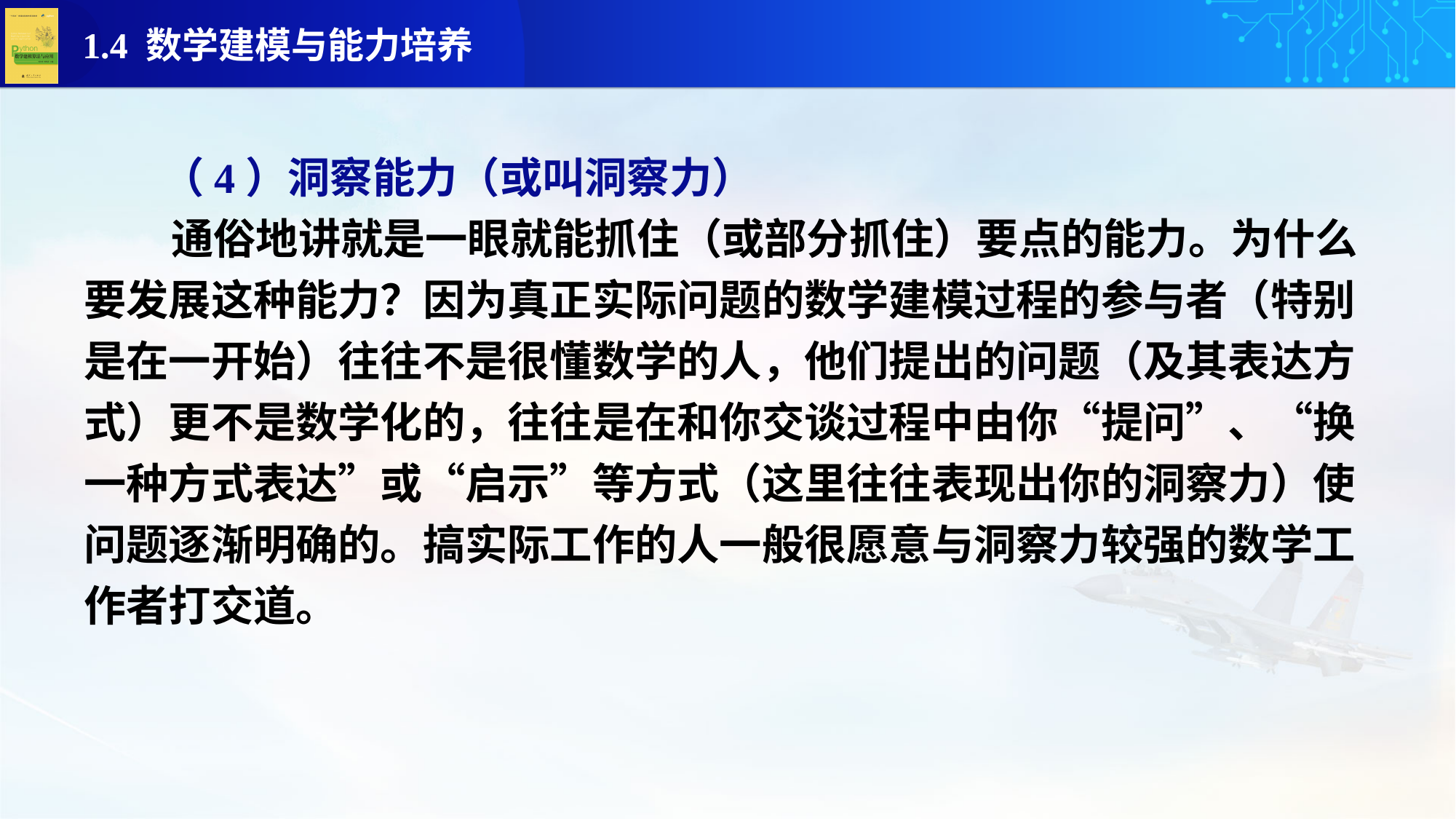

（4）洞察能力（或叫洞察力）
        通俗地讲就是一眼就能抓住（或部分抓住）要点的能力。为什么要发展这种能力？因为真正实际问题的数学建模过程的参与者（特别是在一开始）往往不是很懂数学的人，他们提出的问题（及其表达方式）更不是数学化的，往往是在和你交谈过程中由你“提问”、“换一种方式表达”或“启示”等方式（这里往往表现出你的洞察力）使问题逐渐明确的。搞实际工作的人一般很愿意与洞察力较强的数学工作者打交道。